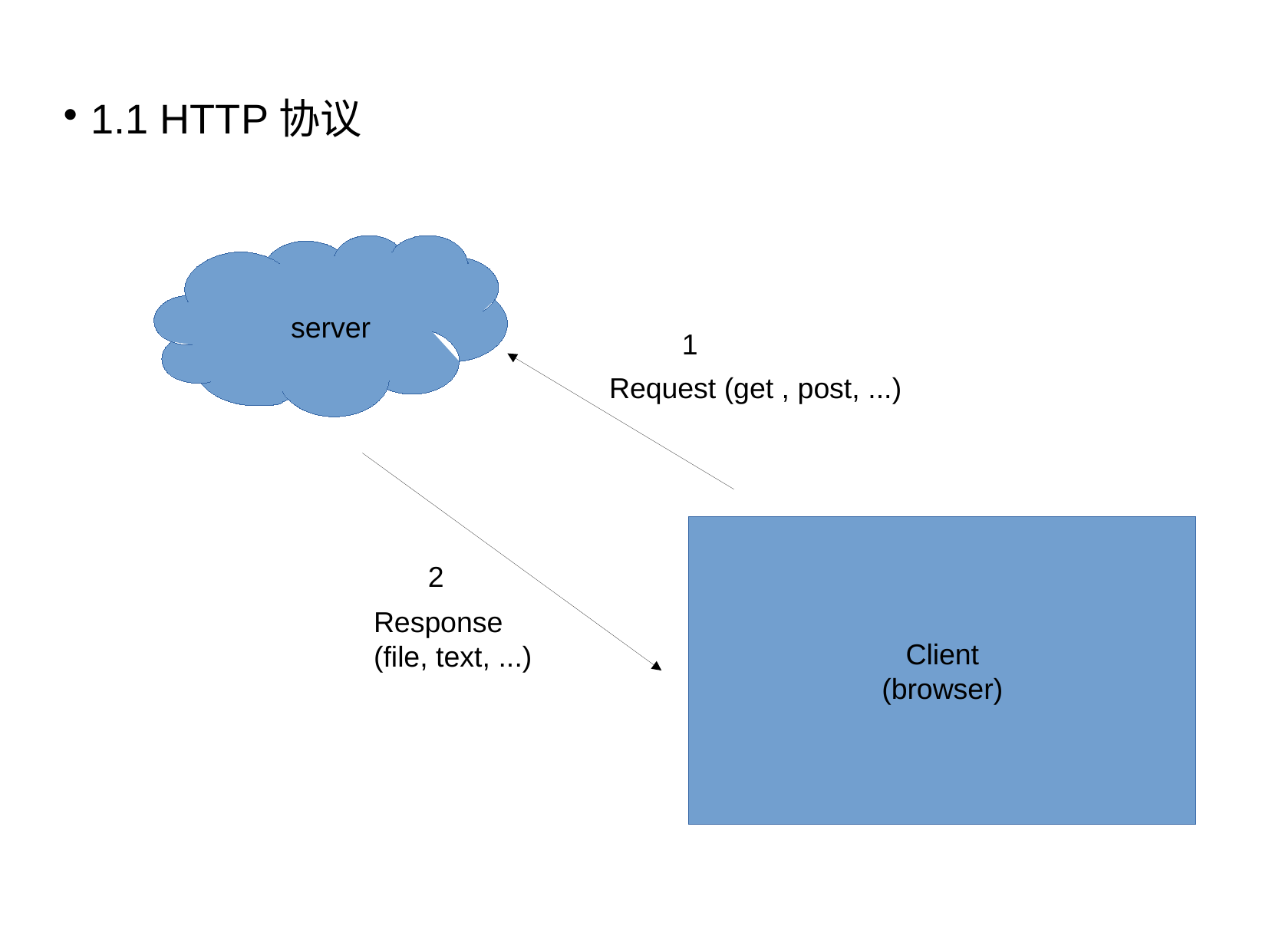

1.1 HTTP协议
server
1

Request (get , post, ...)

Client
(browser)
2
Response
(file, text, ...)